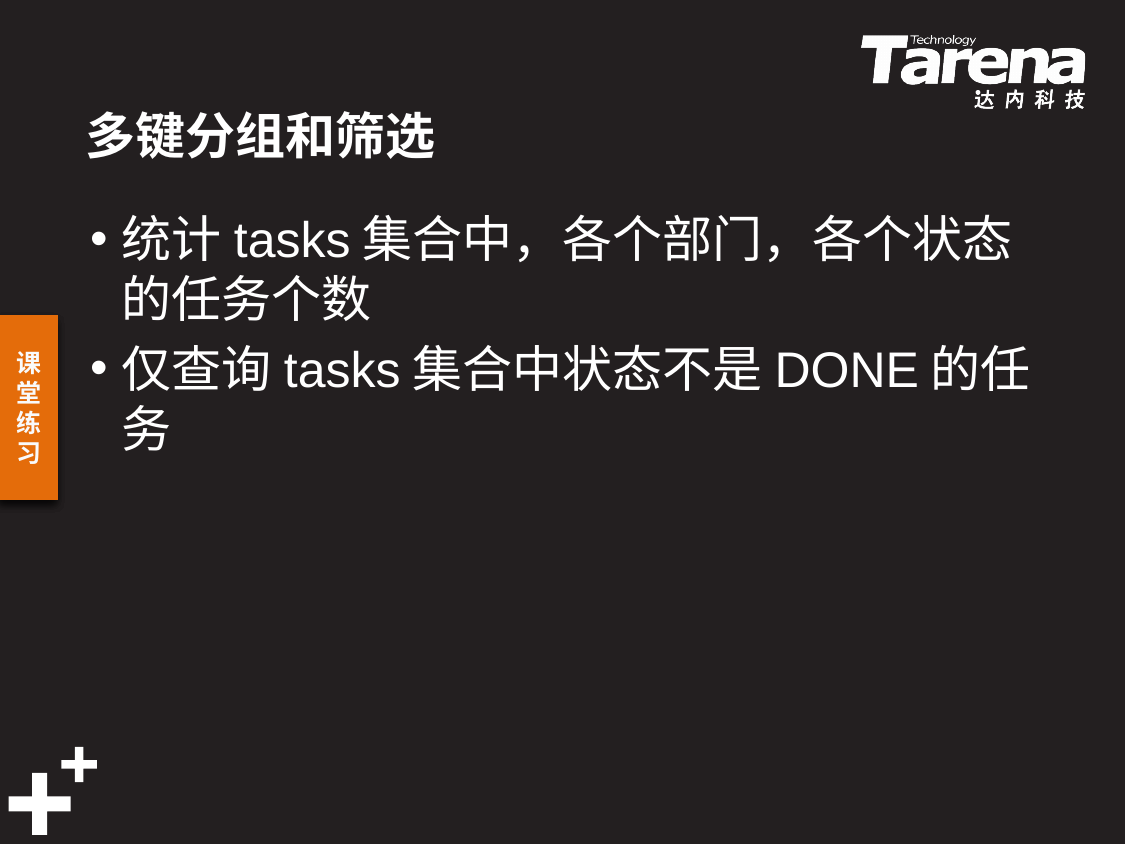

# 多键分组和筛选
统计tasks集合中，各个部门，各个状态的任务个数
仅查询tasks集合中状态不是DONE的任务